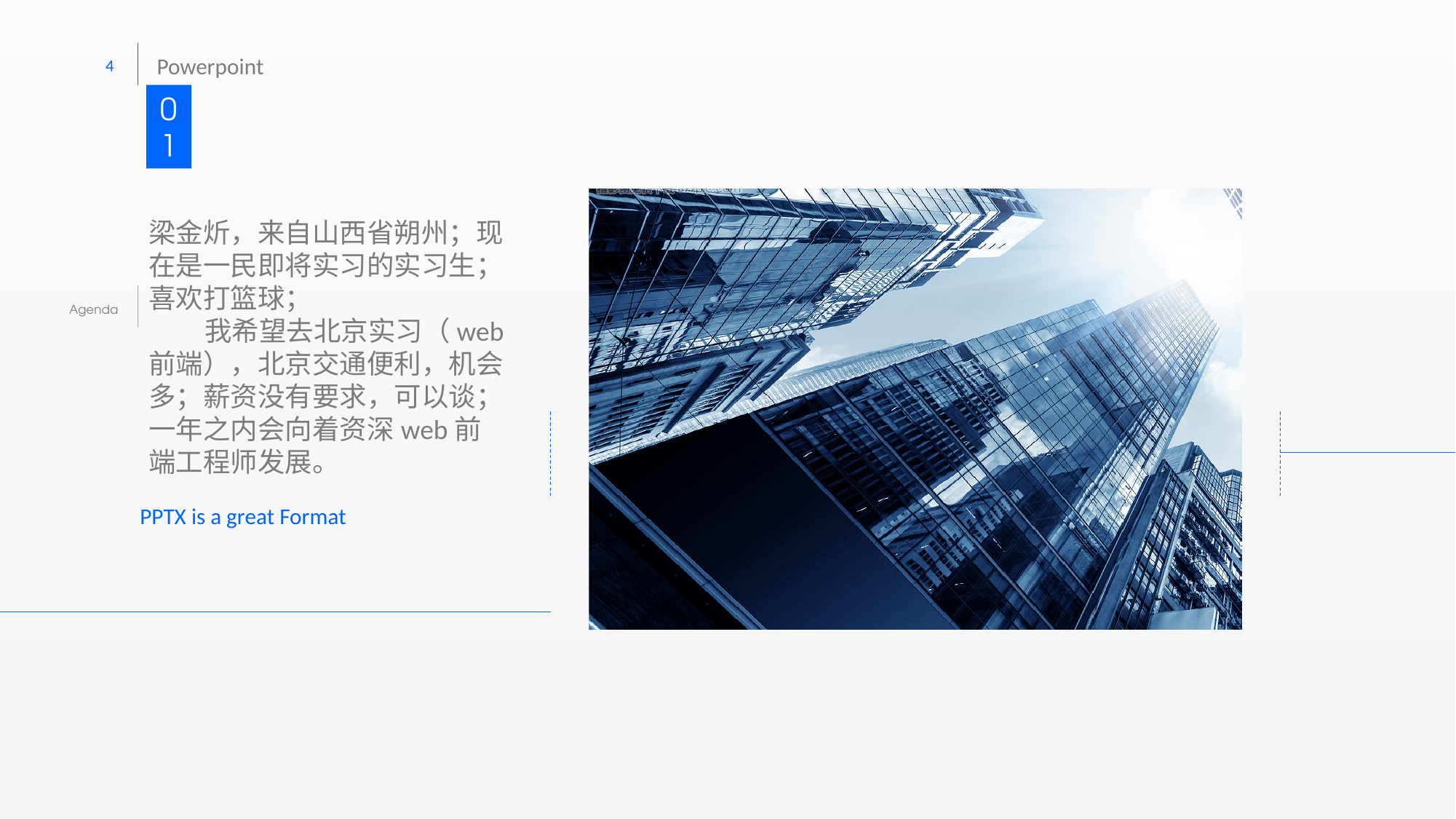

Powerpoint
01

梁金炘，来自山西省朔州；现在是一民即将实习的实习生；喜欢打篮球；
        我希望去北京实习（web前端），北京交通便利，机会多；薪资没有要求，可以谈；一年之内会向着资深web前端工程师发展。
Agenda
PPTX is a great Format